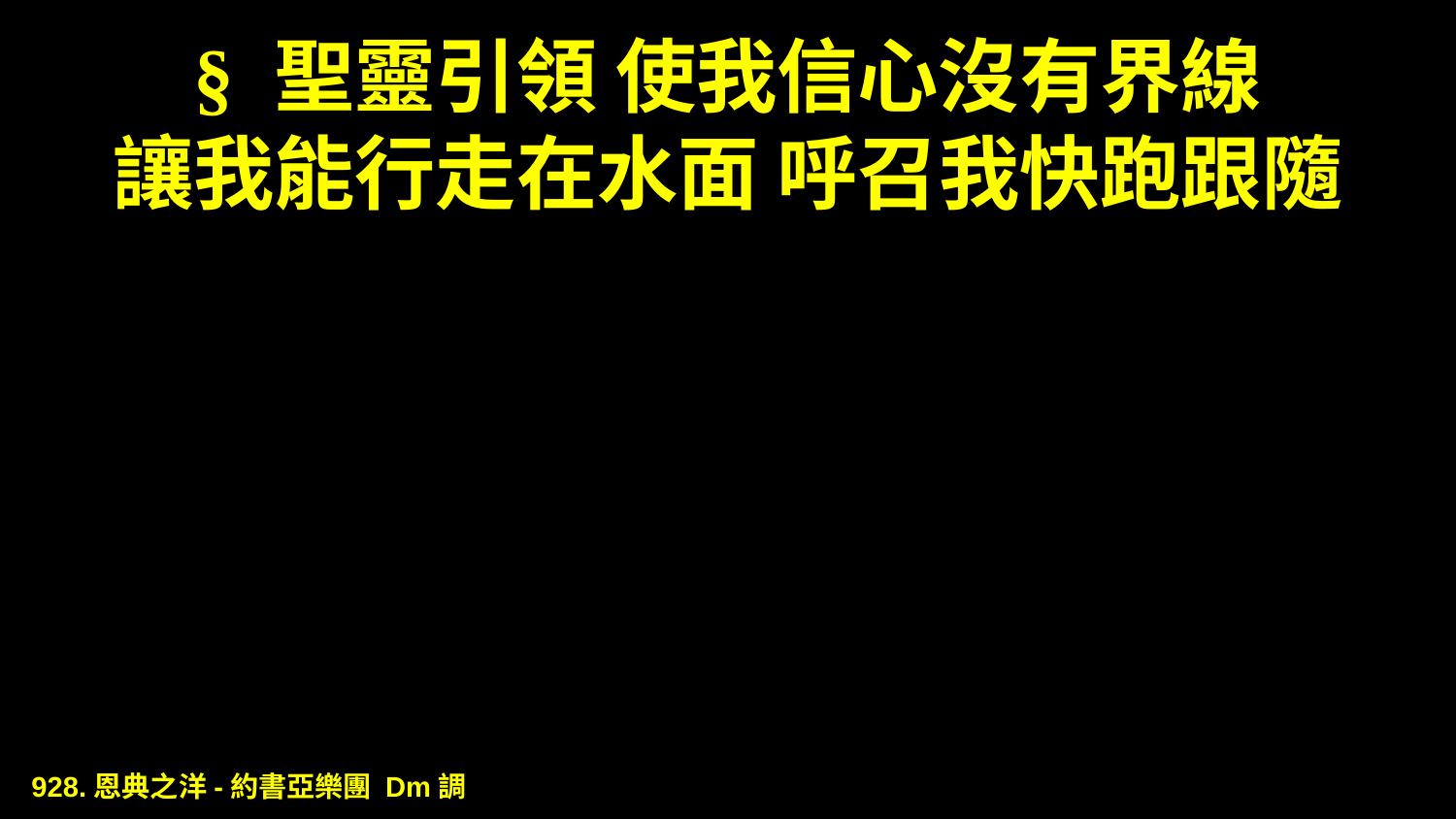

# § 聖靈引領 使我信心沒有界線 讓我能行走在水面 呼召我快跑跟隨
928.恩典之洋-約書亞樂團 Dm調